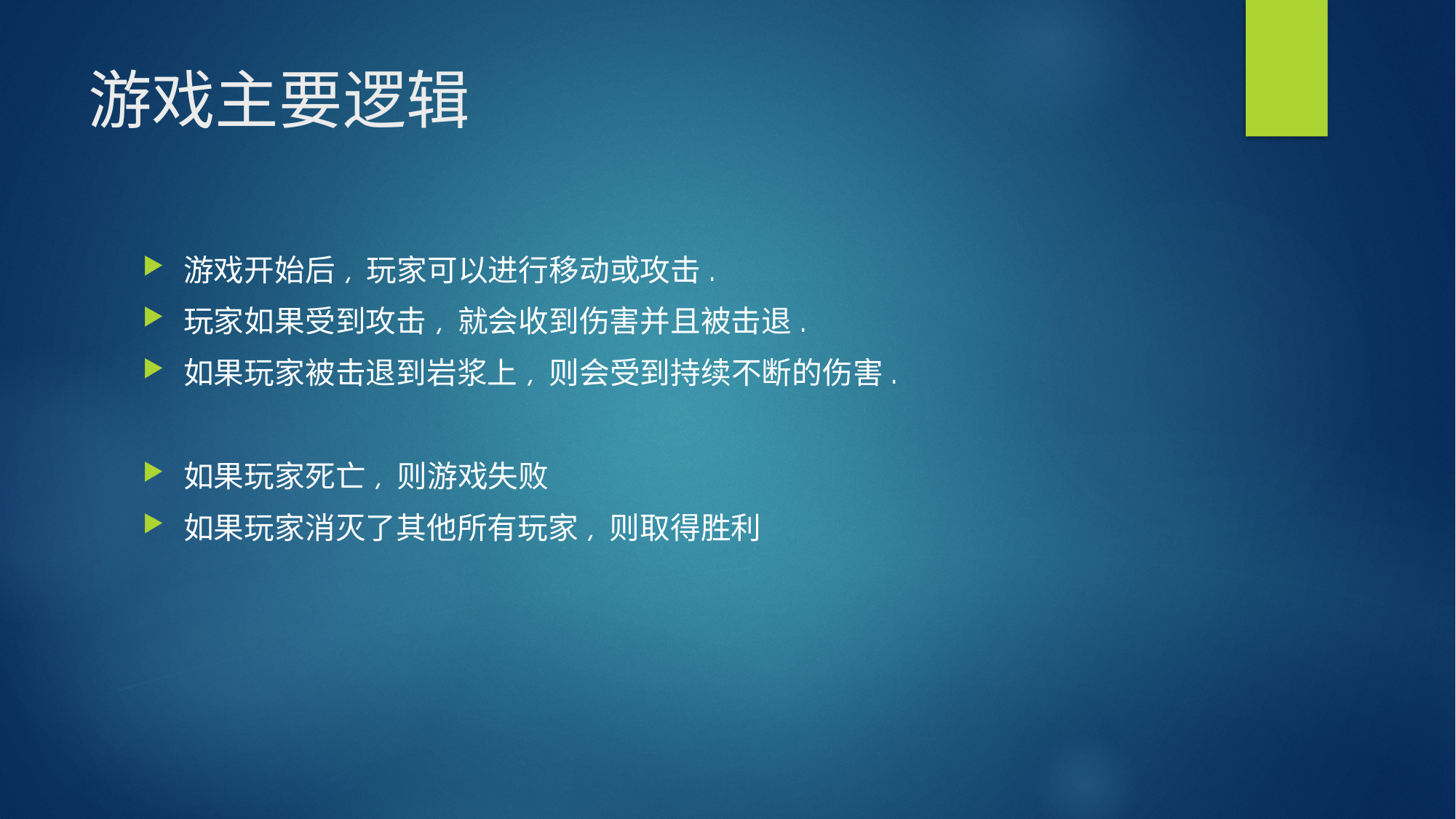

# 游戏主要逻辑
游戏开始后, 玩家可以进行移动或攻击.
玩家如果受到攻击, 就会收到伤害并且被击退.
如果玩家被击退到岩浆上, 则会受到持续不断的伤害.

如果玩家死亡, 则游戏失败
如果玩家消灭了其他所有玩家, 则取得胜利